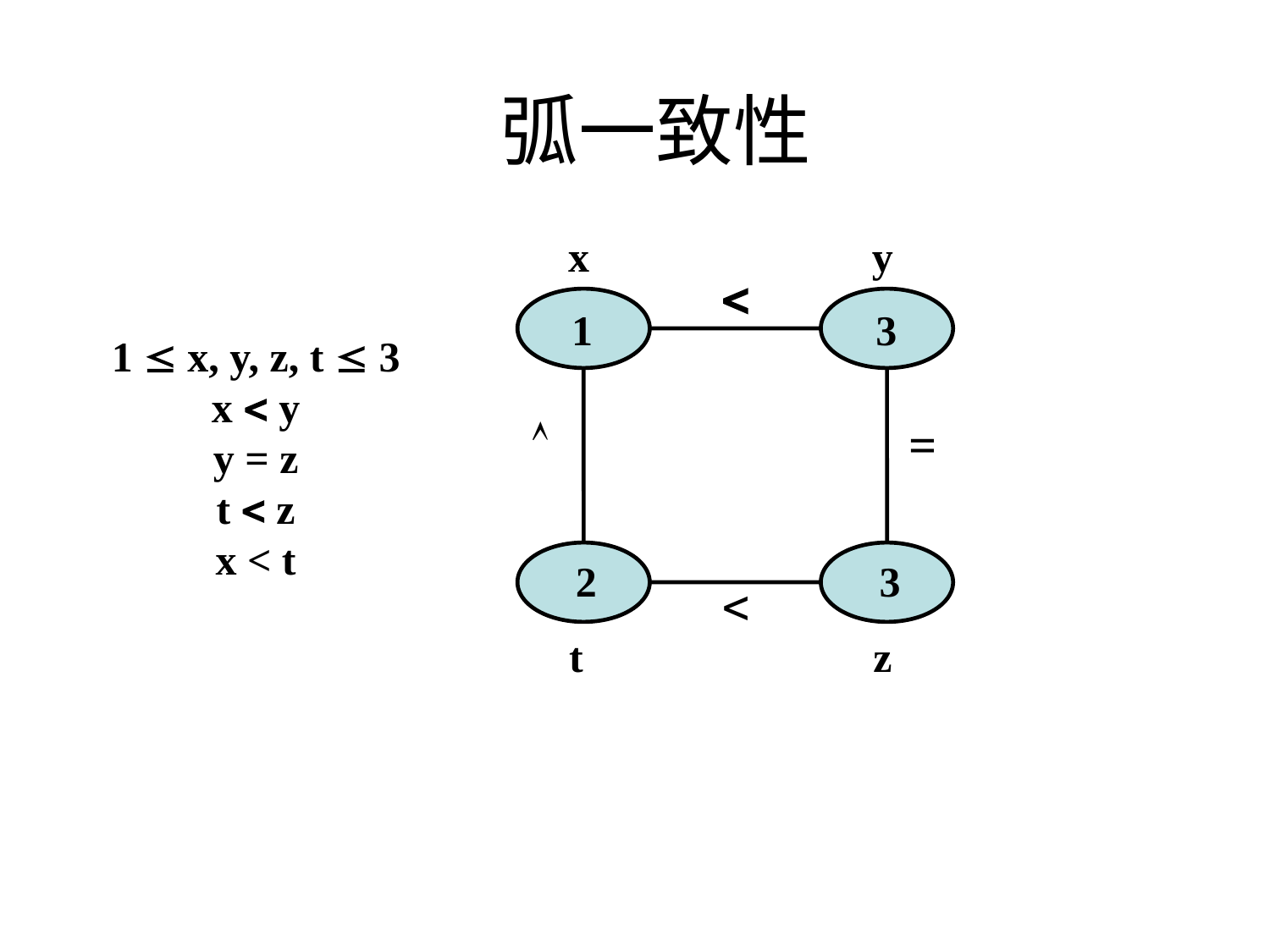

弧一致性
x
y

<

1
3
2
3
1 ≤ x, y, z, t ≤ 3
x < y
y = z
t < z
x < t

∧
=

<
t
z